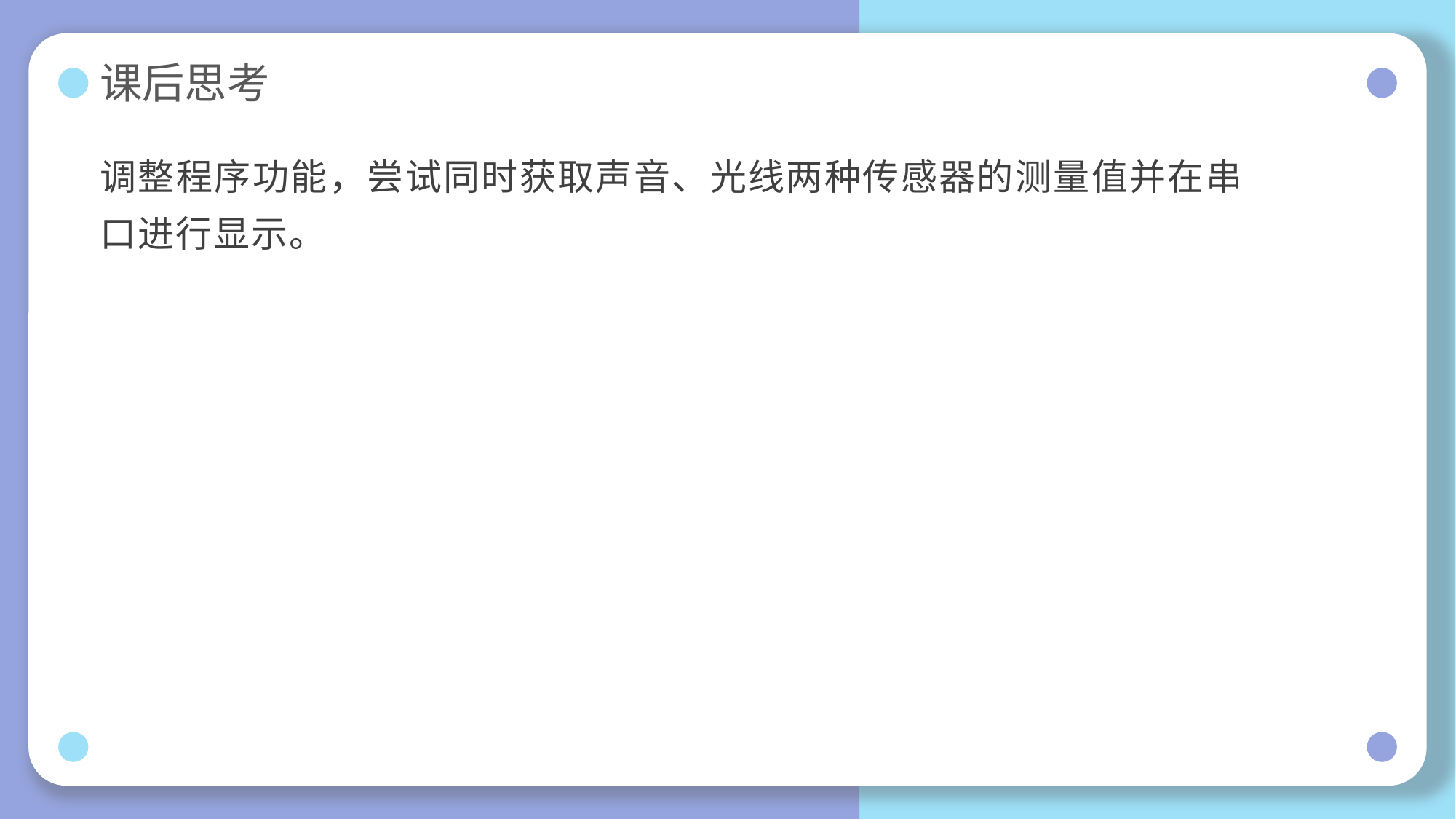

# 课后思考
调整程序功能，尝试同时获取声音、光线两种传感器的测量值并在串口进行显示。